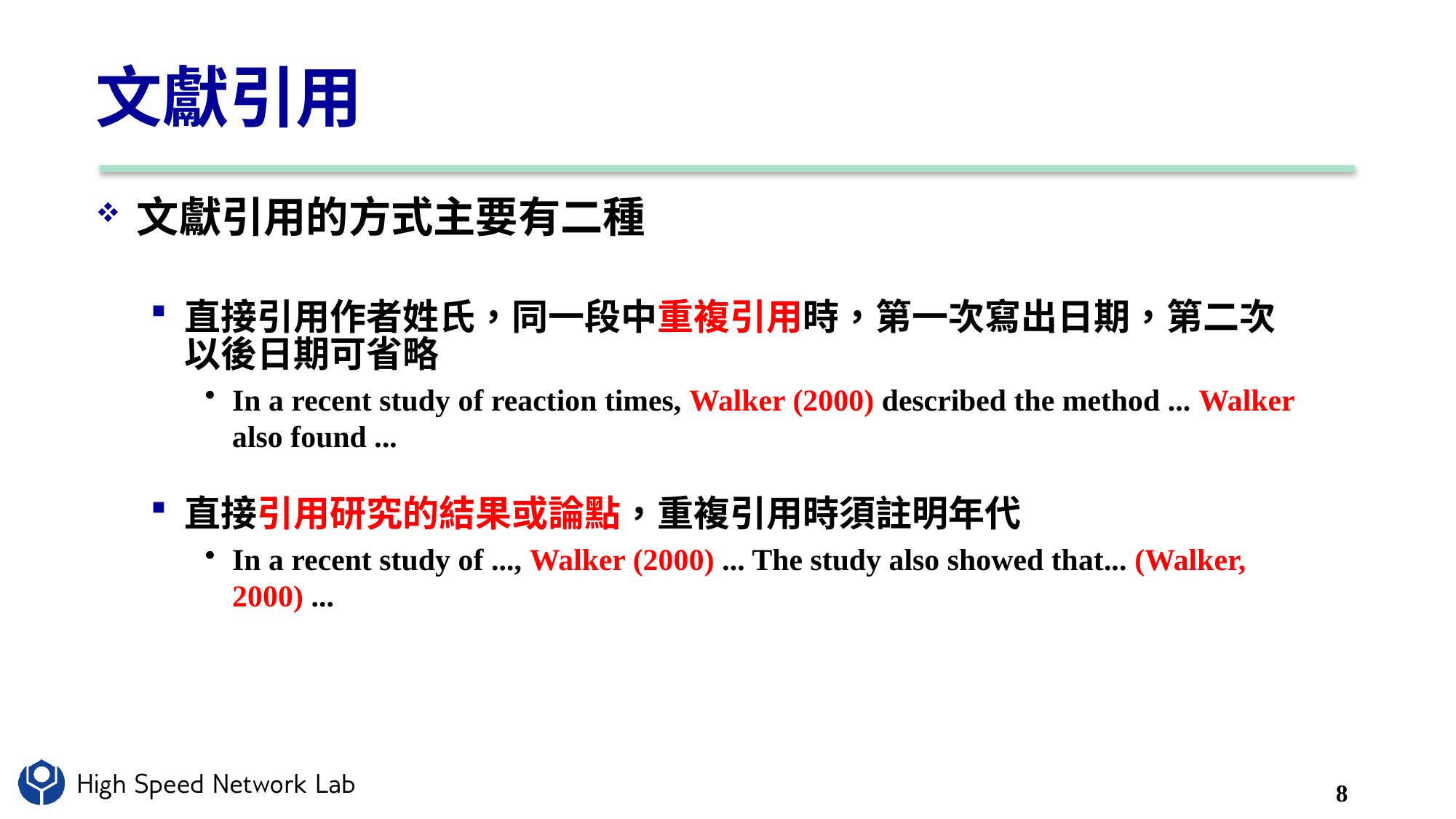

# 文獻引用
文獻引用的方式主要有二種

直接引用作者姓氏，同一段中重複引用時，第一次寫出日期，第二次以後日期可省略
In a recent study of reaction times, Walker (2000) described the method ... Walker also found ...
直接引用研究的結果或論點，重複引用時須註明年代
In a recent study of ..., Walker (2000) ... The study also showed that... (Walker, 2000) ...

8